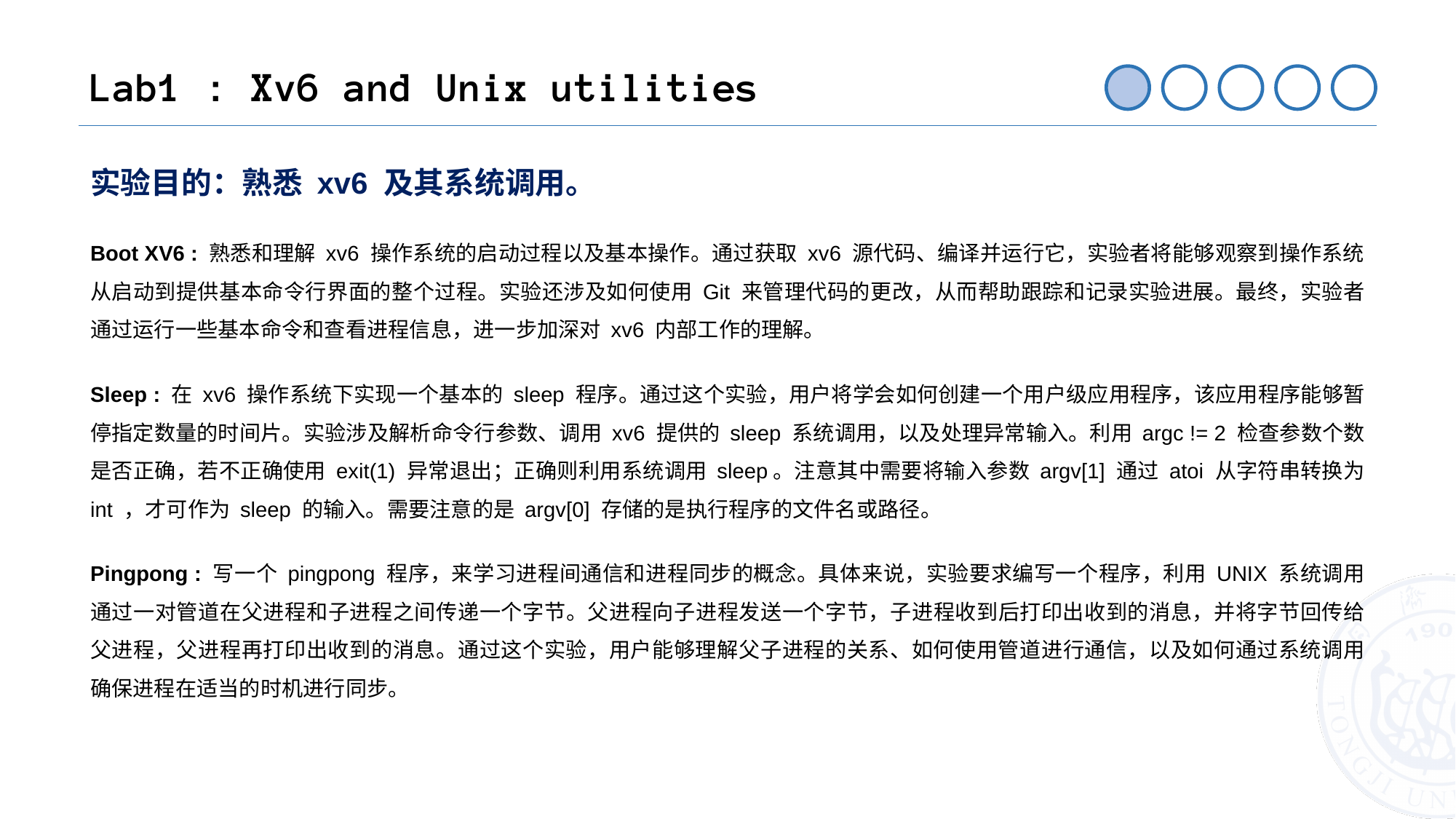

Lab1 : Xv6 and Unix utilities

实验目的：熟悉 xv6 及其系统调用。
Boot XV6 : 熟悉和理解 xv6 操作系统的启动过程以及基本操作。通过获取 xv6 源代码、编译并运行它，实验者将能够观察到操作系统从启动到提供基本命令行界面的整个过程。实验还涉及如何使用 Git 来管理代码的更改，从而帮助跟踪和记录实验进展。最终，实验者通过运行一些基本命令和查看进程信息，进一步加深对 xv6 内部工作的理解。
Sleep : 在 xv6 操作系统下实现一个基本的 sleep 程序。通过这个实验，用户将学会如何创建一个用户级应用程序，该应用程序能够暂停指定数量的时间片。实验涉及解析命令行参数、调用 xv6 提供的 sleep 系统调用，以及处理异常输入。利用 argc != 2 检查参数个数是否正确，若不正确使用 exit(1) 异常退出；正确则利用系统调用 sleep。注意其中需要将输入参数 argv[1] 通过 atoi 从字符串转换为 int ，才可作为 sleep 的输入。需要注意的是 argv[0] 存储的是执行程序的文件名或路径。
Pingpong : 写一个 pingpong 程序，来学习进程间通信和进程同步的概念。具体来说，实验要求编写一个程序，利用 UNIX 系统调用通过一对管道在父进程和子进程之间传递一个字节。父进程向子进程发送一个字节，子进程收到后打印出收到的消息，并将字节回传给父进程，父进程再打印出收到的消息。通过这个实验，用户能够理解父子进程的关系、如何使用管道进行通信，以及如何通过系统调用确保进程在适当的时机进行同步。